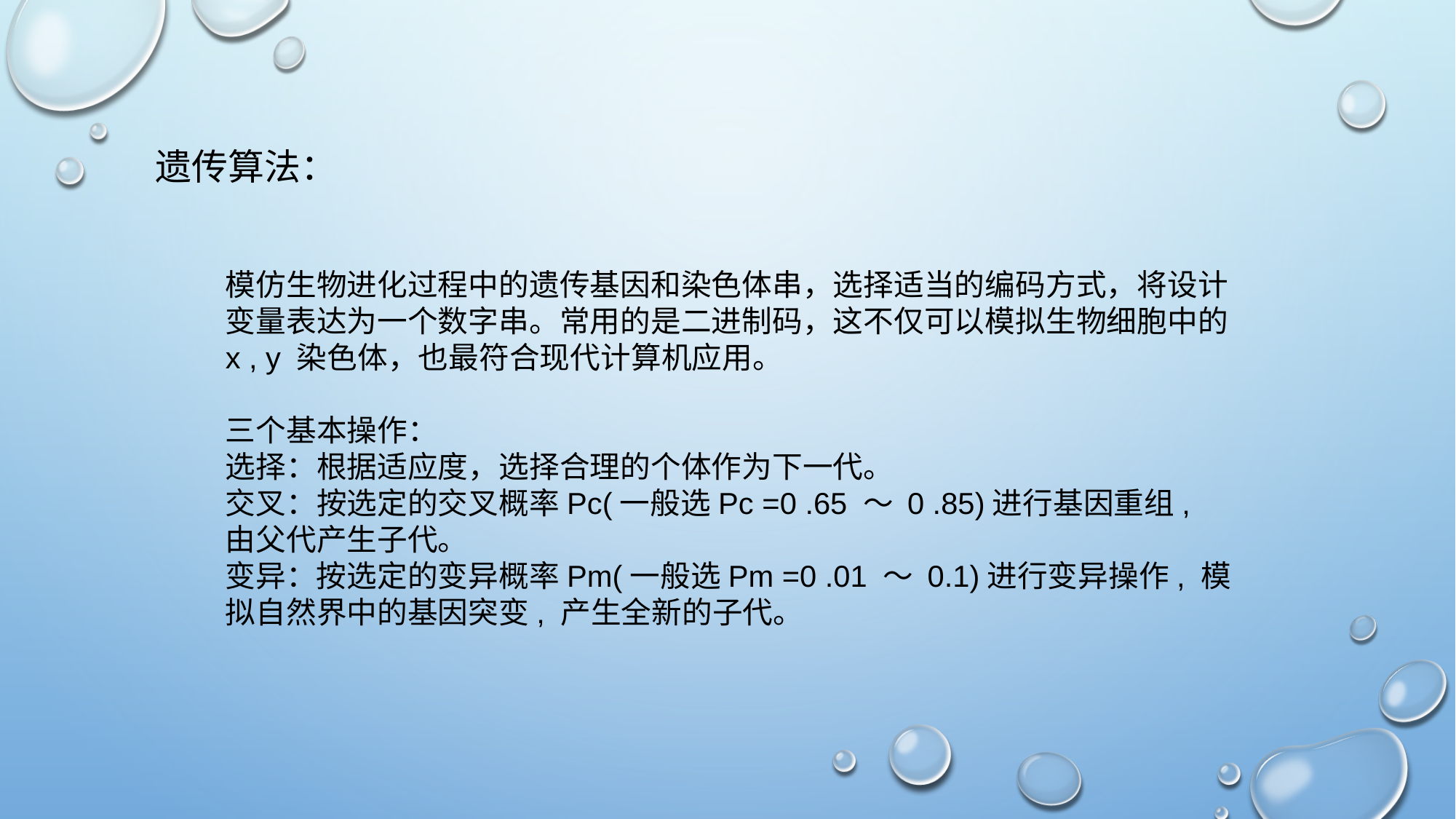

遗传算法：
模仿生物进化过程中的遗传基因和染色体串，选择适当的编码方式，将设计变量表达为一个数字串。常用的是二进制码，这不仅可以模拟生物细胞中的x , y 染色体，也最符合现代计算机应用。

三个基本操作：
选择：根据适应度，选择合理的个体作为下一代。
交叉：按选定的交叉概率Pc(一般选Pc =0 .65 ～ 0 .85)进行基因重组, 由父代产生子代。
变异：按选定的变异概率Pm(一般选Pm =0 .01 ～ 0.1)进行变异操作, 模拟自然界中的基因突变, 产生全新的子代。